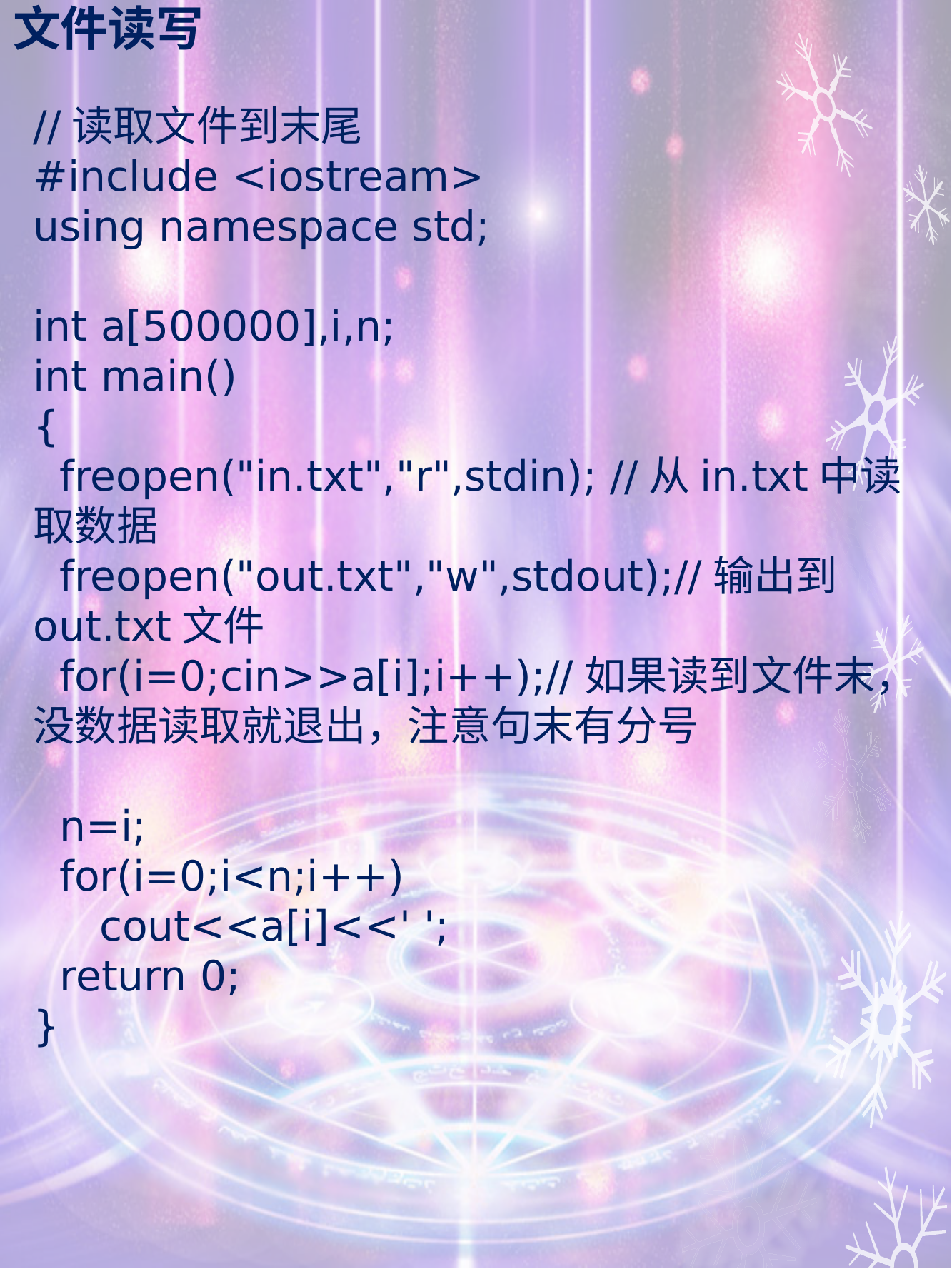

# 文件读写
//读取文件到末尾
#include <iostream>
using namespace std;

int a[500000],i,n;
int main()
{
  freopen("in.txt","r",stdin); //从in.txt中读取数据
  freopen("out.txt","w",stdout);//输出到out.txt文件
  for(i=0;cin>>a[i];i++);//如果读到文件末，没数据读取就退出，注意句末有分号

  n=i;
  for(i=0;i<n;i++)
     cout<<a[i]<<' ';
  return 0;
}